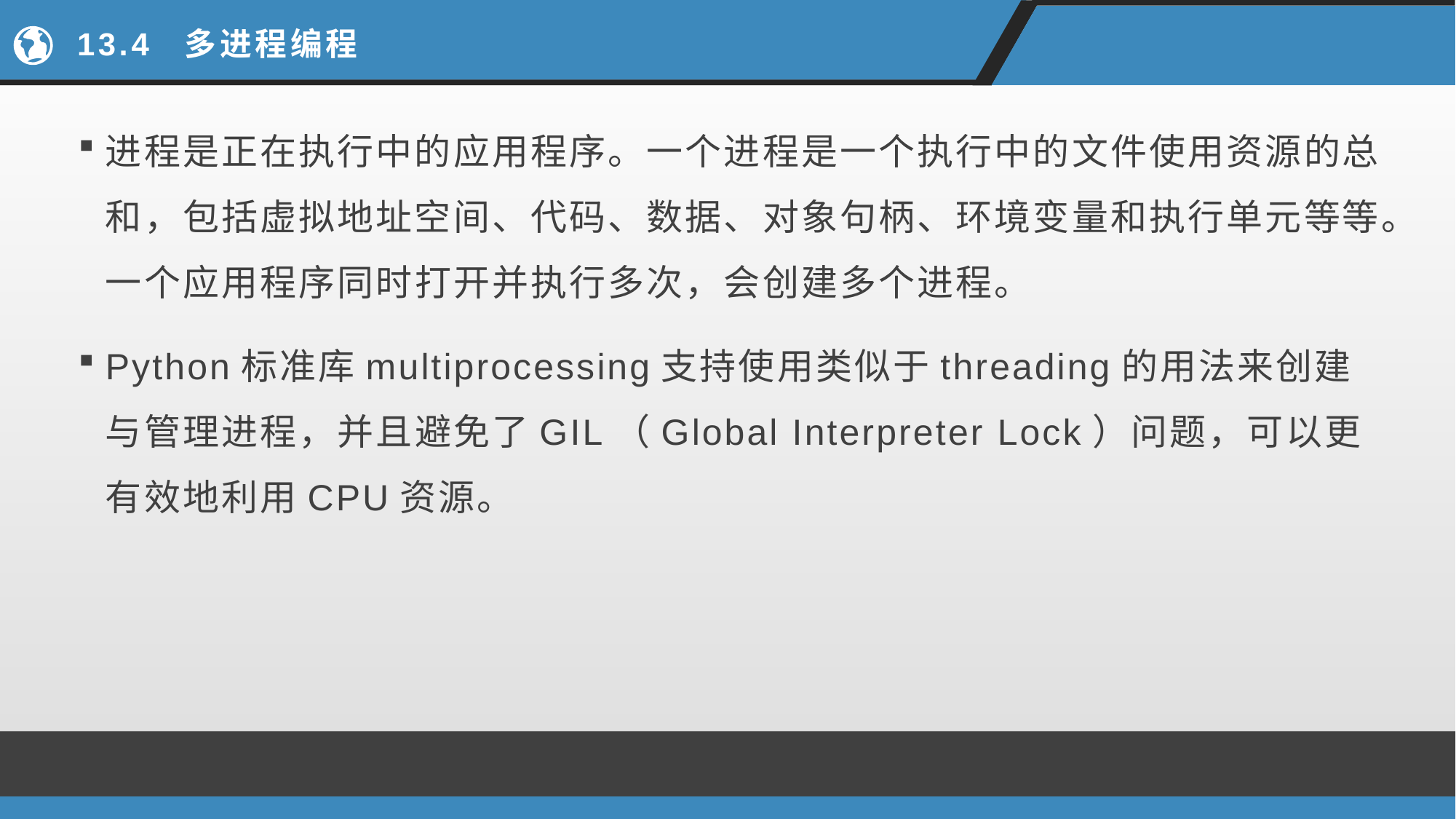

# 13.4  多进程编程

进程是正在执行中的应用程序。一个进程是一个执行中的文件使用资源的总和，包括虚拟地址空间、代码、数据、对象句柄、环境变量和执行单元等等。一个应用程序同时打开并执行多次，会创建多个进程。
Python标准库multiprocessing支持使用类似于threading的用法来创建与管理进程，并且避免了GIL（Global Interpreter Lock）问题，可以更有效地利用CPU资源。